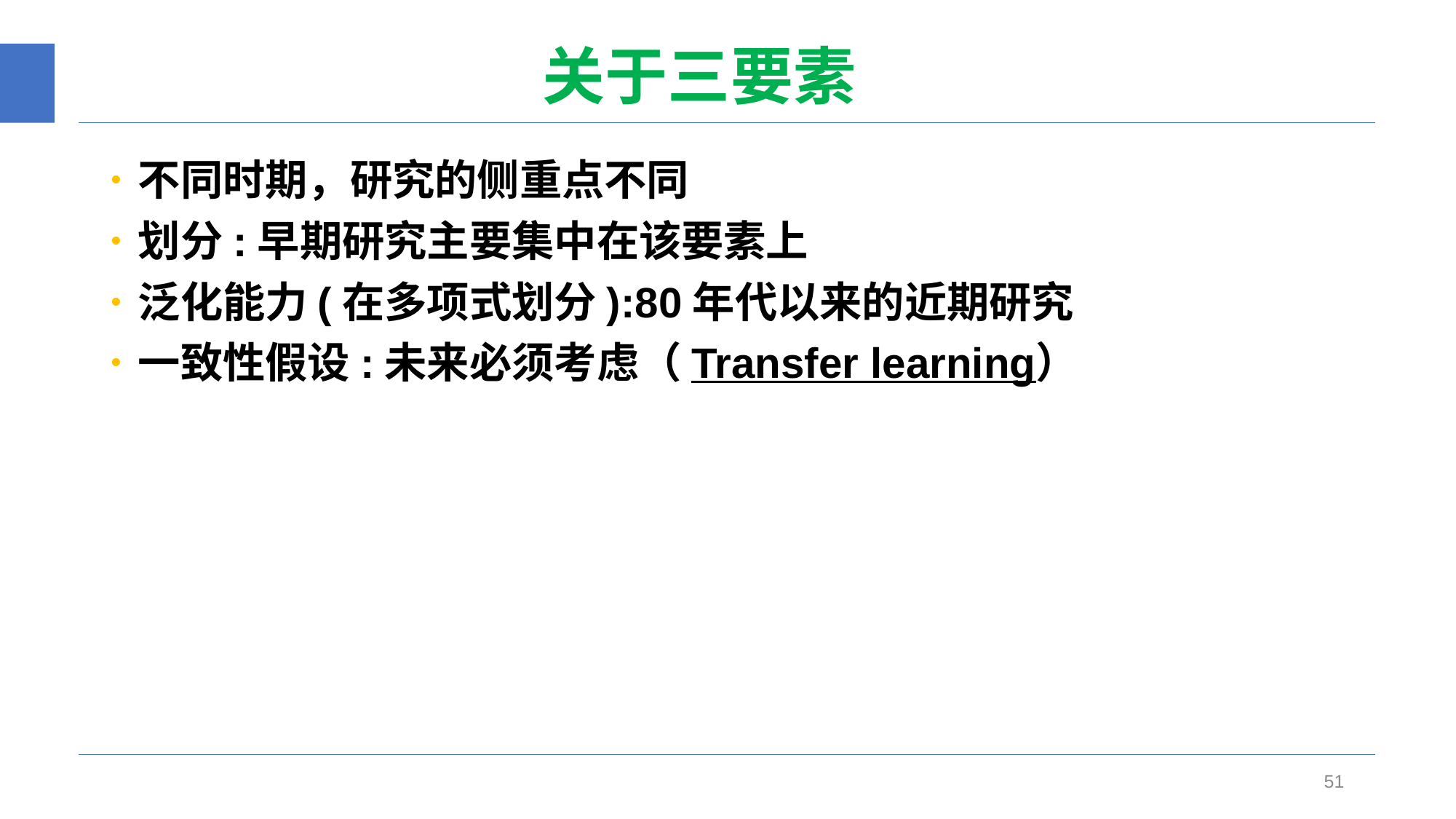

# 关于三要素
不同时期，研究的侧重点不同
划分:早期研究主要集中在该要素上
泛化能力(在多项式划分):80年代以来的近期研究
一致性假设:未来必须考虑（Transfer learning）
51